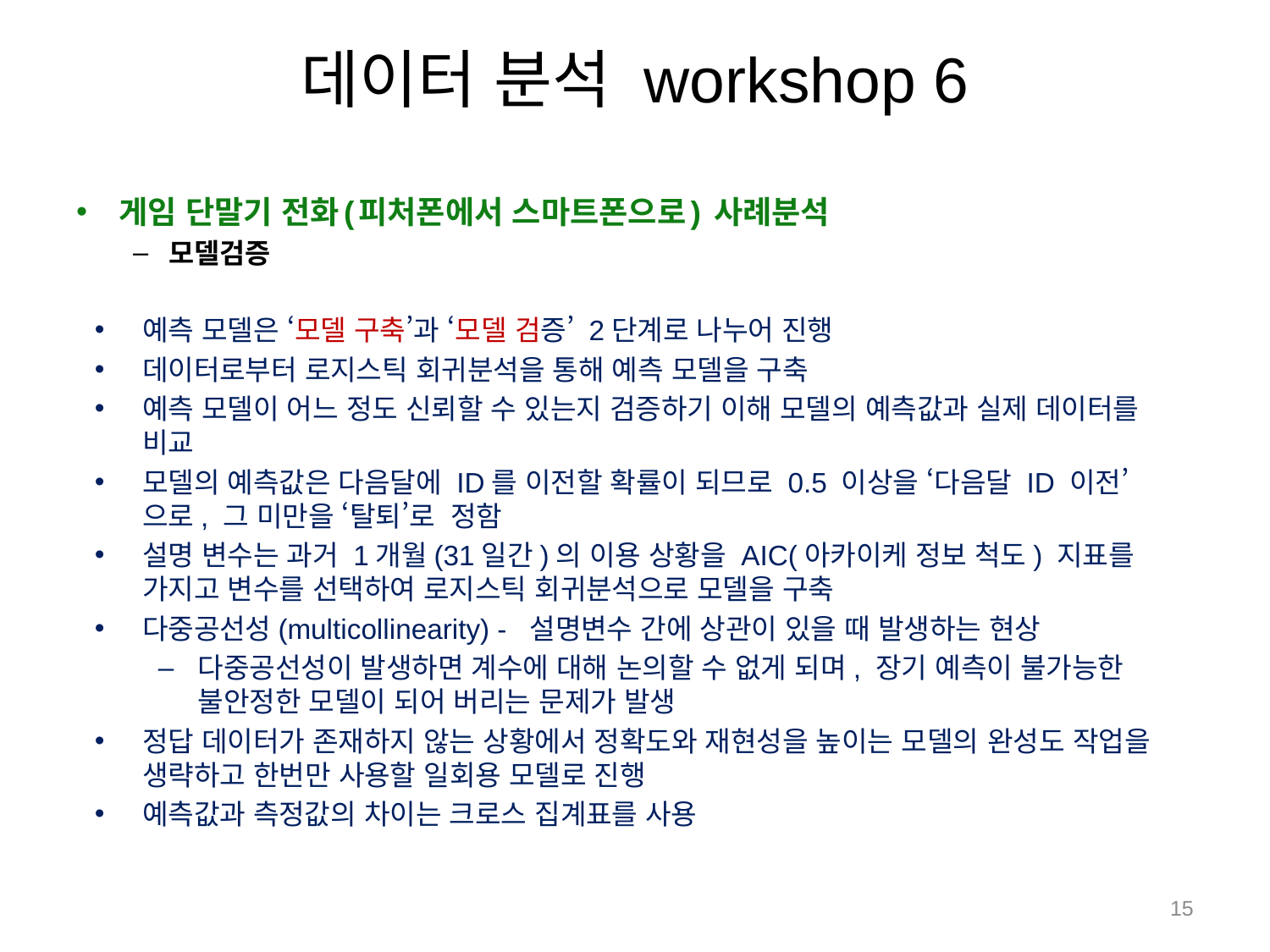

# 데이터 분석 workshop 6
게임 단말기 전화(피처폰에서 스마트폰으로) 사례분석
모델검증
예측 모델은 ‘모델 구축’과 ‘모델 검증’ 2단계로 나누어 진행
데이터로부터 로지스틱 회귀분석을 통해 예측 모델을 구축
예측 모델이 어느 정도 신뢰할 수 있는지 검증하기 이해 모델의 예측값과 실제 데이터를 비교
모델의 예측값은 다음달에 ID를 이전할 확률이 되므로 0.5 이상을 ‘다음달 ID 이전’으로, 그 미만을 ‘탈퇴’로  정함
설명 변수는 과거 1개월(31일간)의 이용 상황을 AIC(아카이케 정보 척도) 지표를 가지고 변수를 선택하여 로지스틱 회귀분석으로 모델을 구축
다중공선성(multicollinearity) -  설명변수 간에 상관이 있을 때 발생하는 현상
다중공선성이 발생하면 계수에 대해 논의할 수 없게 되며, 장기 예측이 불가능한 불안정한 모델이 되어 버리는 문제가 발생
정답 데이터가 존재하지 않는 상황에서 정확도와 재현성을 높이는 모델의 완성도 작업을 생략하고 한번만 사용할 일회용 모델로 진행
예측값과 측정값의 차이는 크로스 집계표를 사용

15